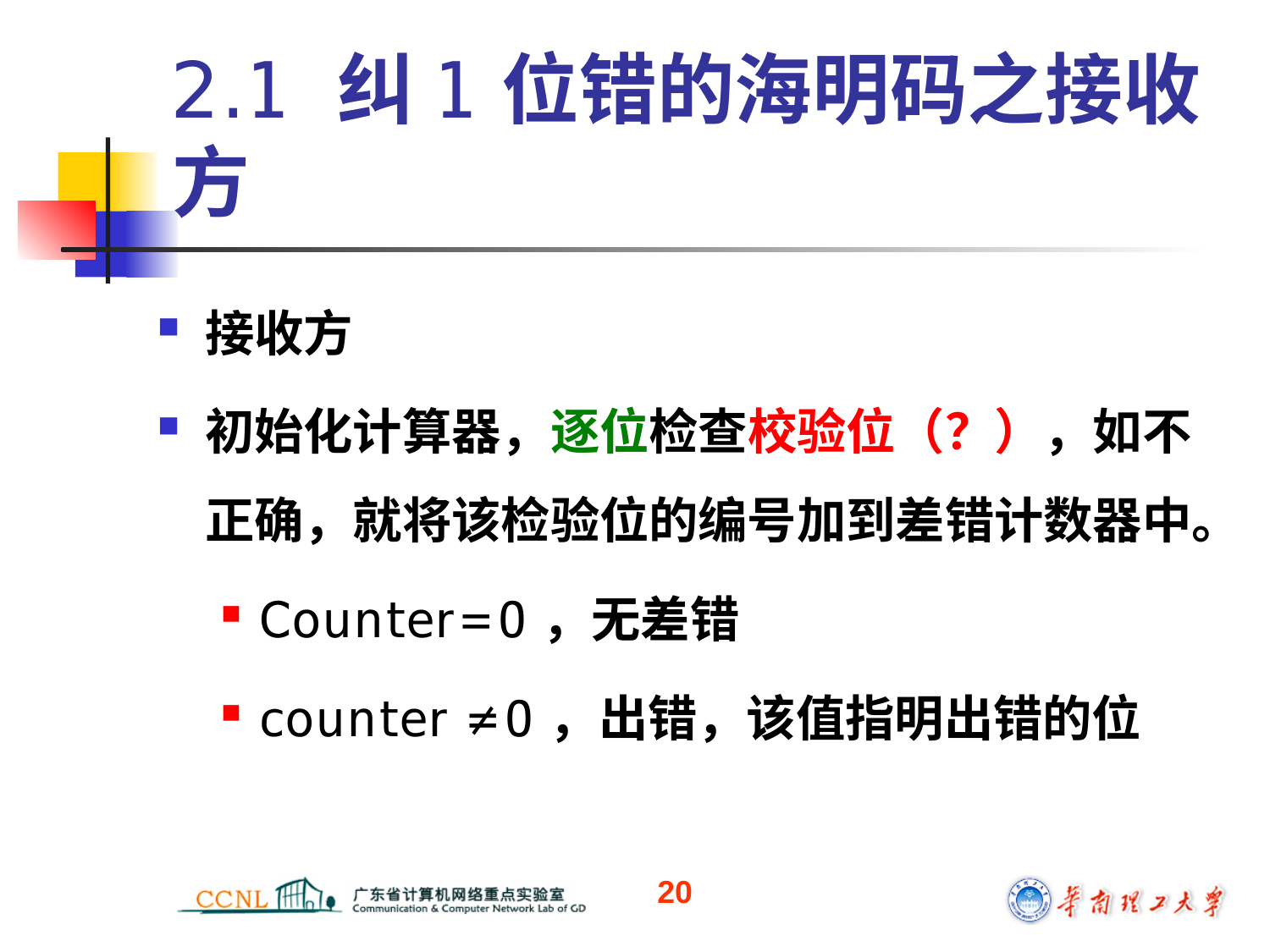

# 2.1 纠1位错的海明码之接收方
接收方
初始化计算器，逐位检查校验位（？），如不正确，就将该检验位的编号加到差错计数器中。
Counter=0，无差错
counter ≠0，出错，该值指明出错的位